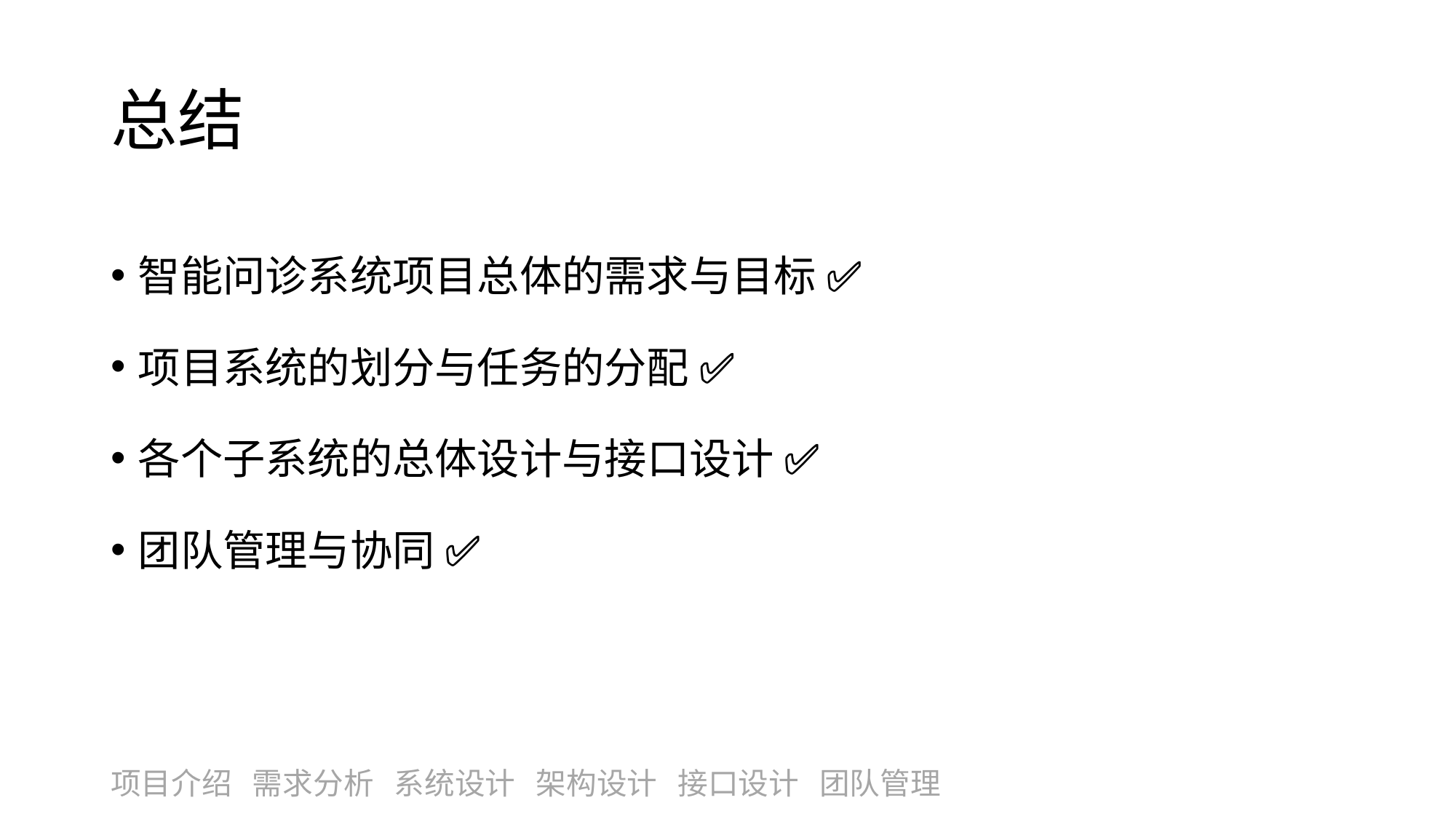

# 总结
智能问诊系统项目总体的需求与目标 ✅
项目系统的划分与任务的分配 ✅
各个子系统的总体设计与接口设计 ✅
团队管理与协同 ✅